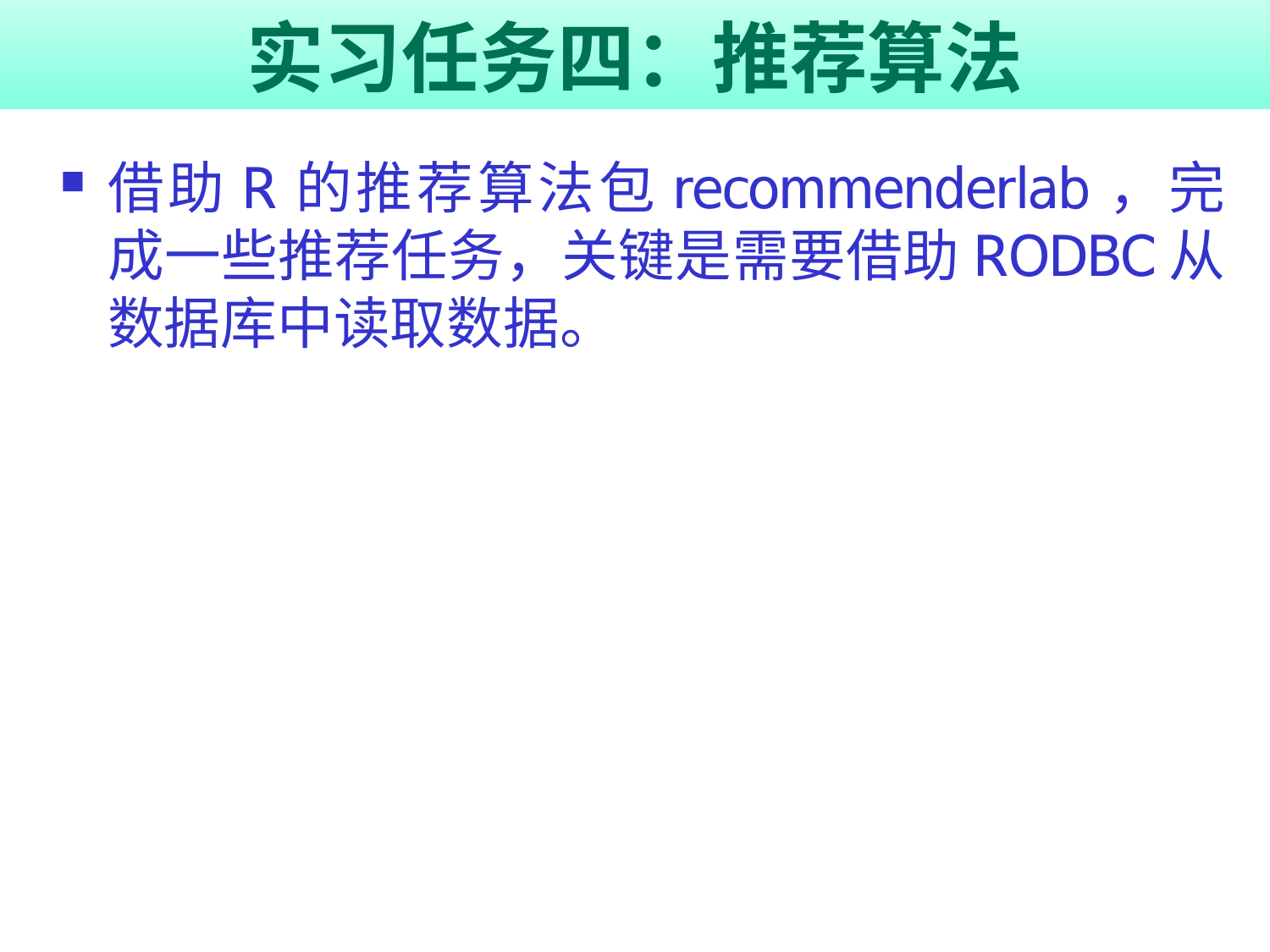

# 实习任务四：推荐算法
借助R的推荐算法包recommenderlab，完成一些推荐任务，关键是需要借助RODBC从数据库中读取数据。